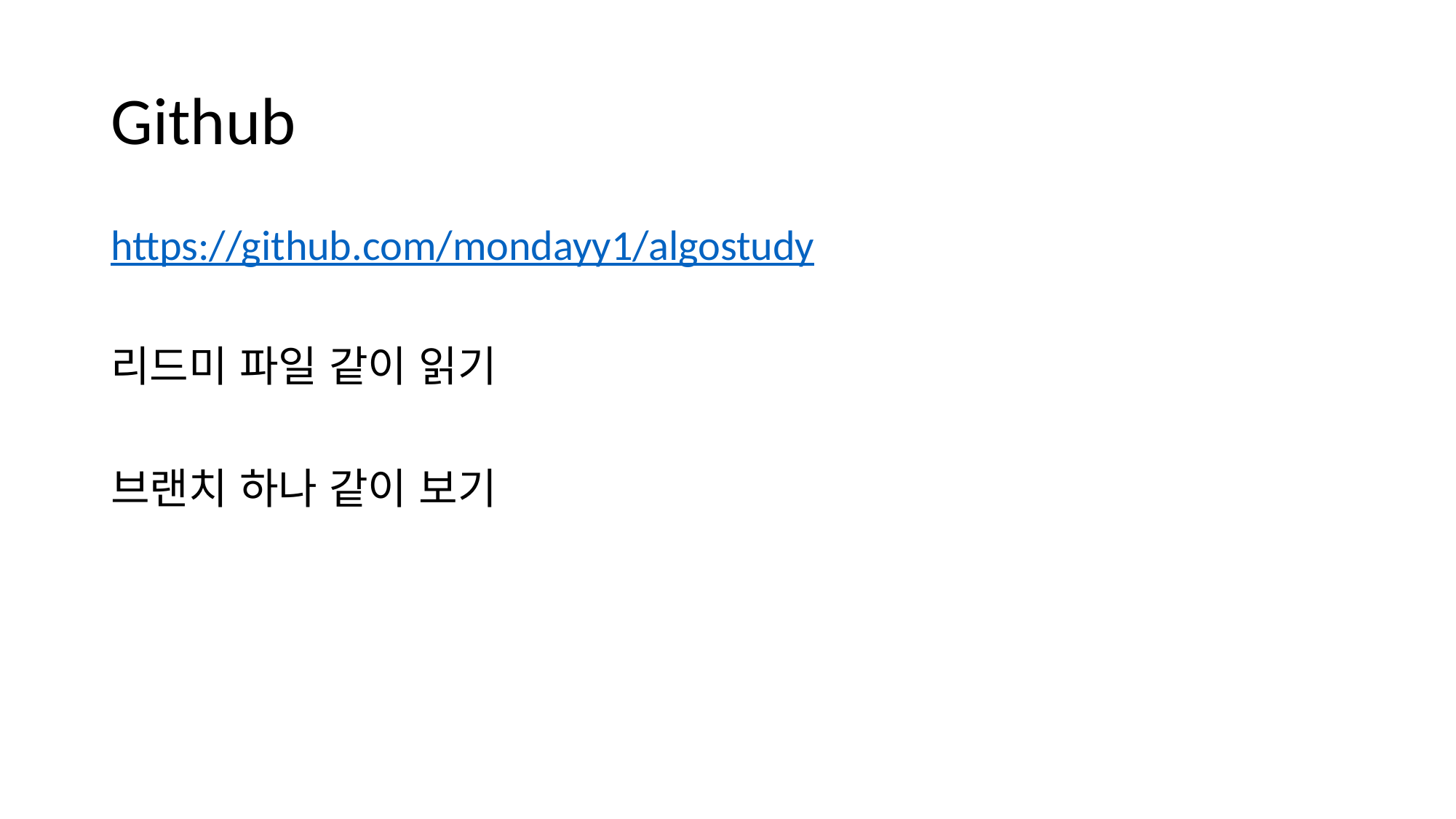

# Github
https://github.com/mondayy1/algostudy

리드미 파일 같이 읽기

브랜치 하나 같이 보기